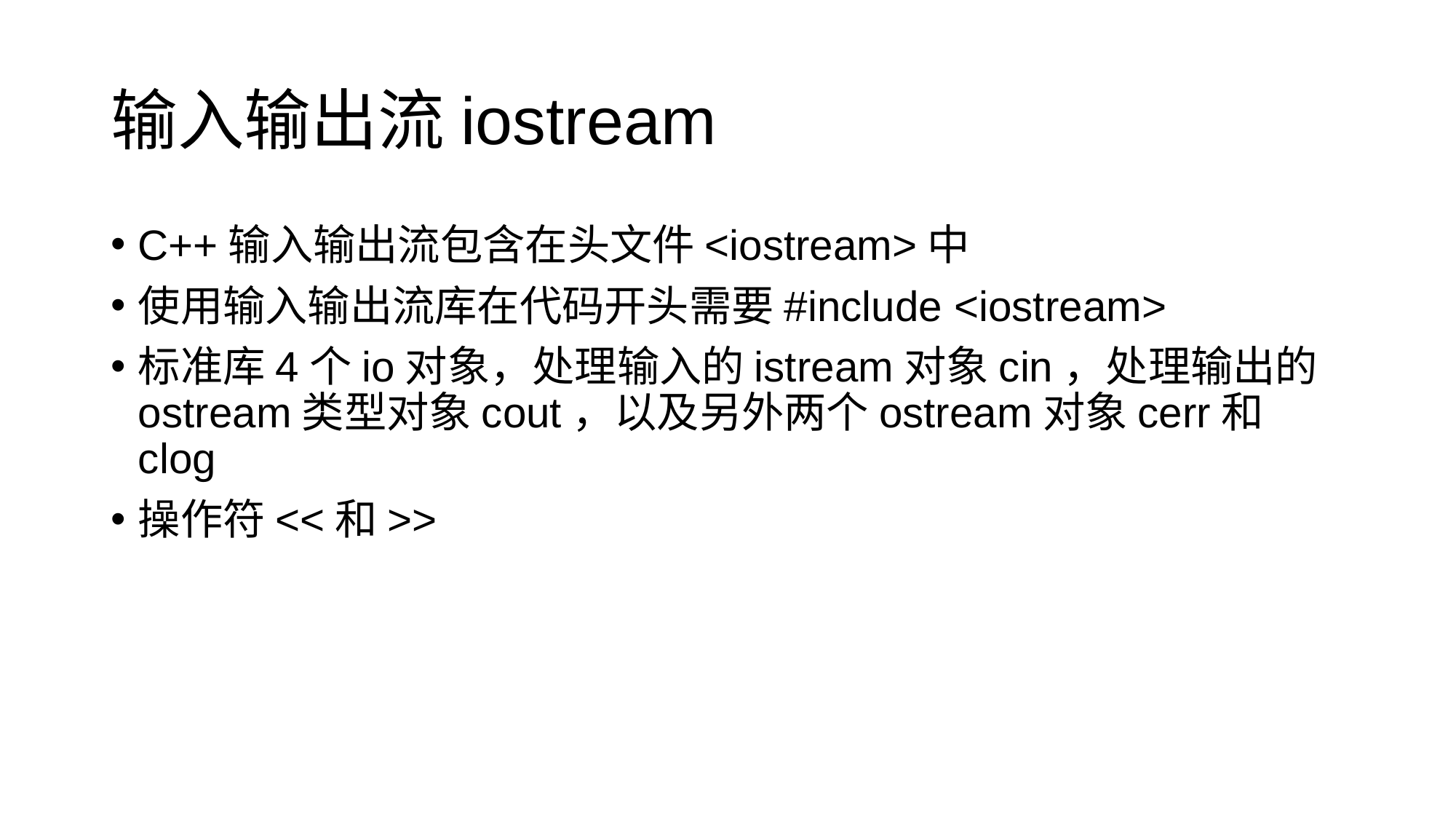

# 输入输出流iostream
C++输入输出流包含在头文件<iostream>中
使用输入输出流库在代码开头需要#include <iostream>
标准库4个io对象，处理输入的istream对象cin，处理输出的ostream类型对象cout，以及另外两个ostream对象cerr和clog
操作符<<和>>